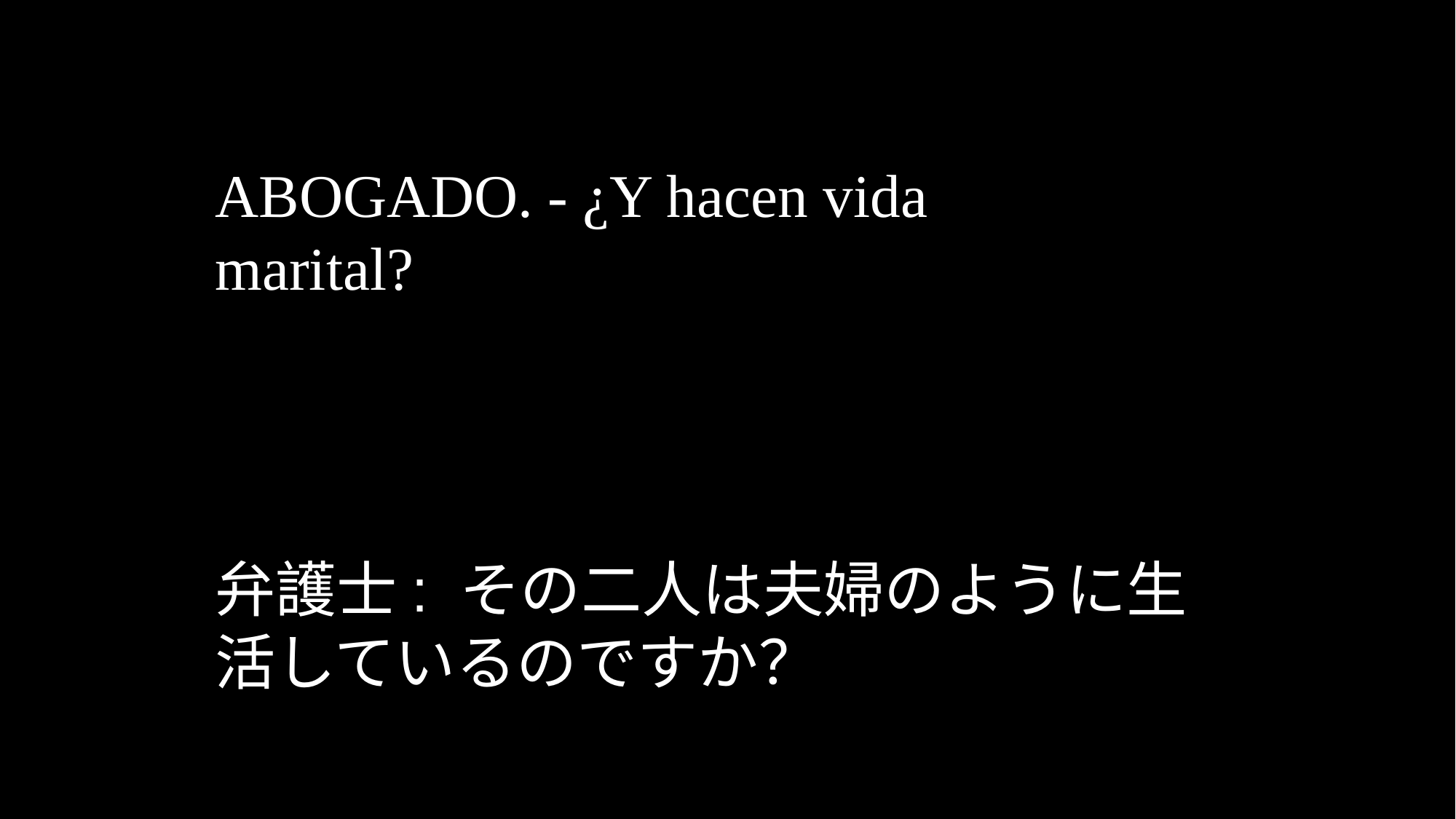

ABOGADO. - ¿Y hacen vida marital?

弁護士: その二人は夫婦のように生活しているのですか？